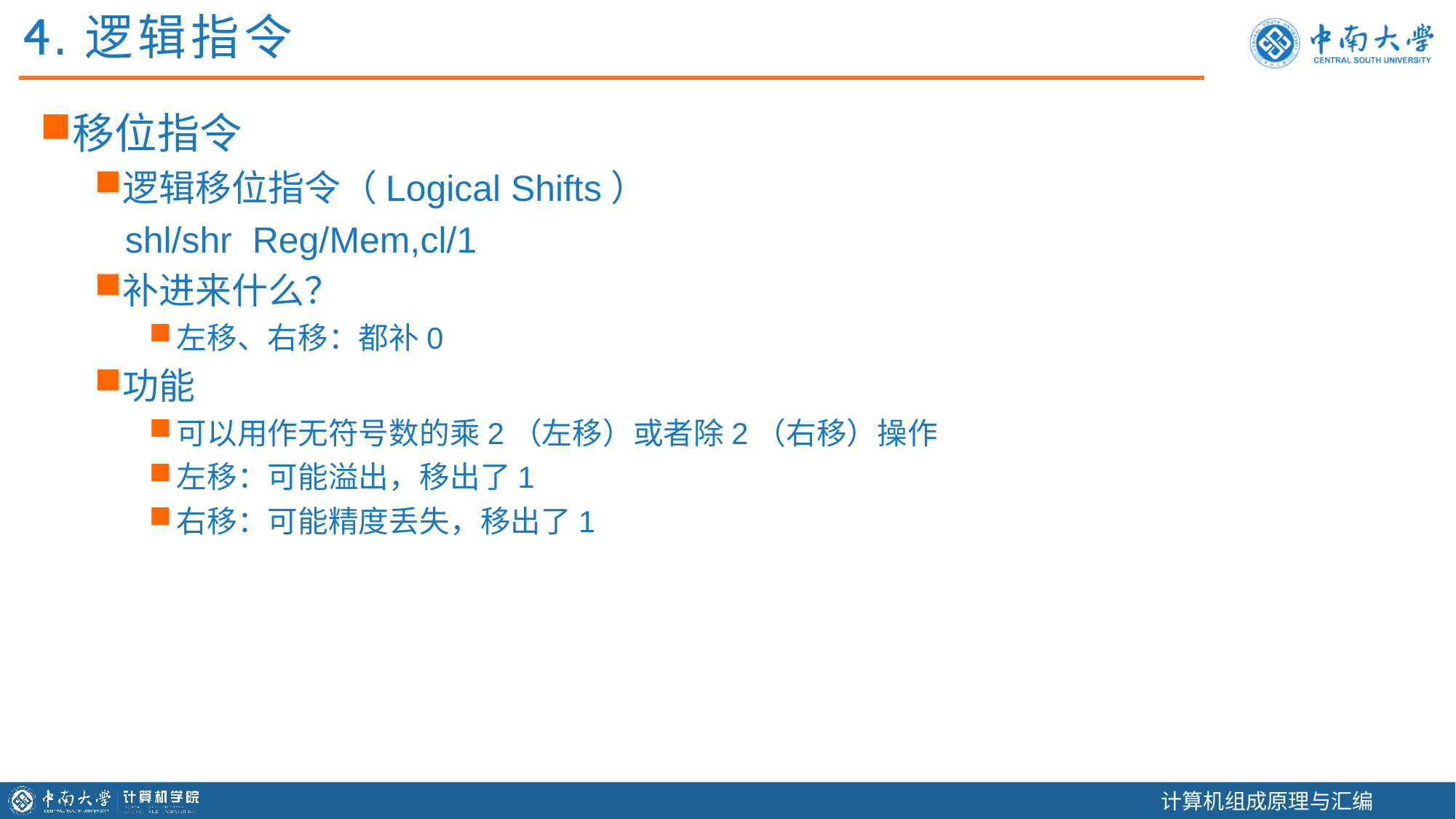

4.逻辑指令
移位指令
逻辑移位指令（Logical Shifts）
   shl/shr  Reg/Mem,cl/1
补进来什么？
左移、右移：都补0
功能
可以用作无符号数的乘2（左移）或者除2（右移）操作
左移：可能溢出，移出了1
右移：可能精度丢失，移出了1
44